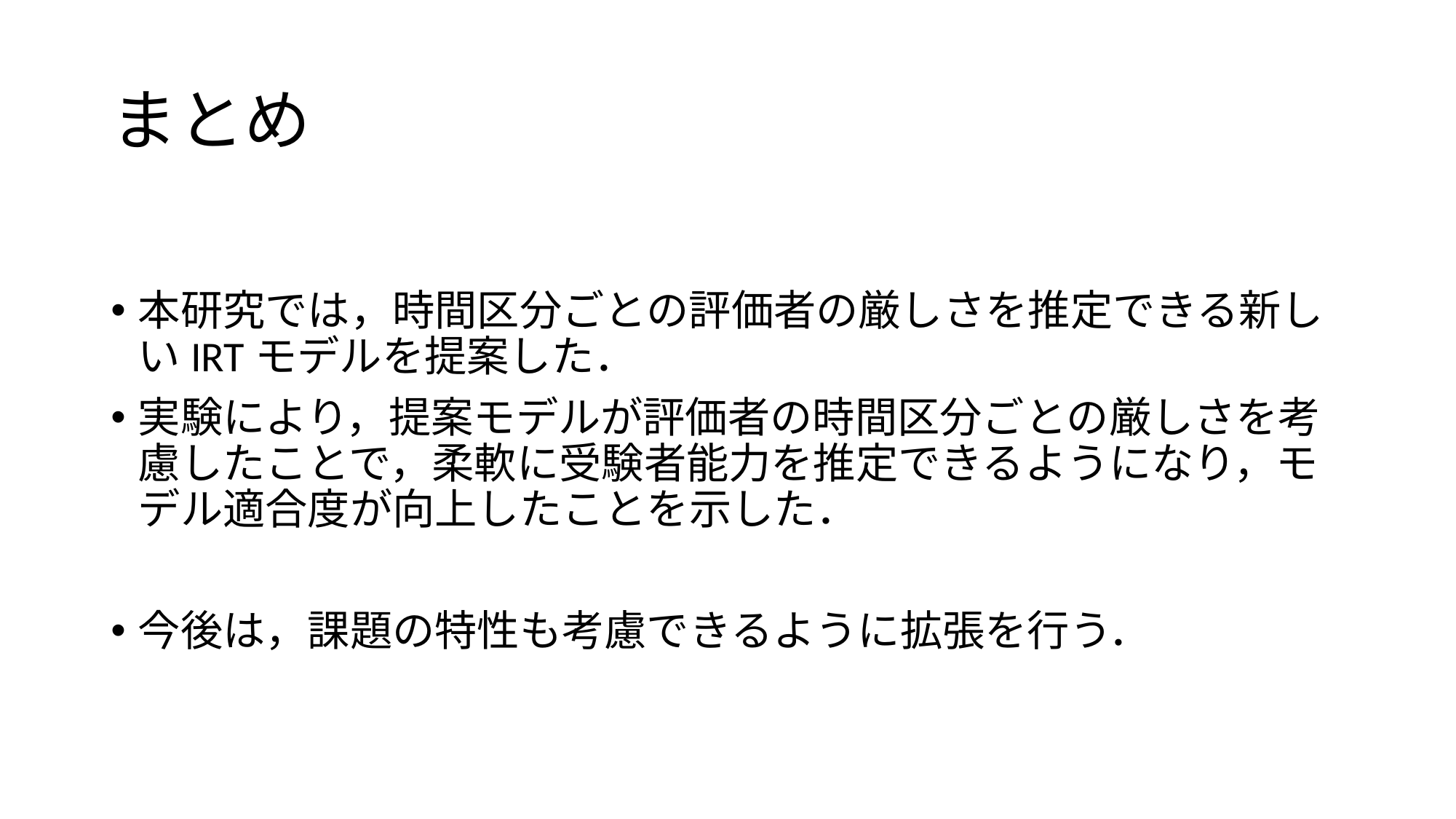

# まとめ

本研究では，時間区分ごとの評価者の厳しさを推定できる新しいIRTモデルを提案した．
実験により，提案モデルが評価者の時間区分ごとの厳しさを考慮したことで，柔軟に受験者能力を推定できるようになり，モデル適合度が向上したことを示した．

今後は，課題の特性も考慮できるように拡張を行う．